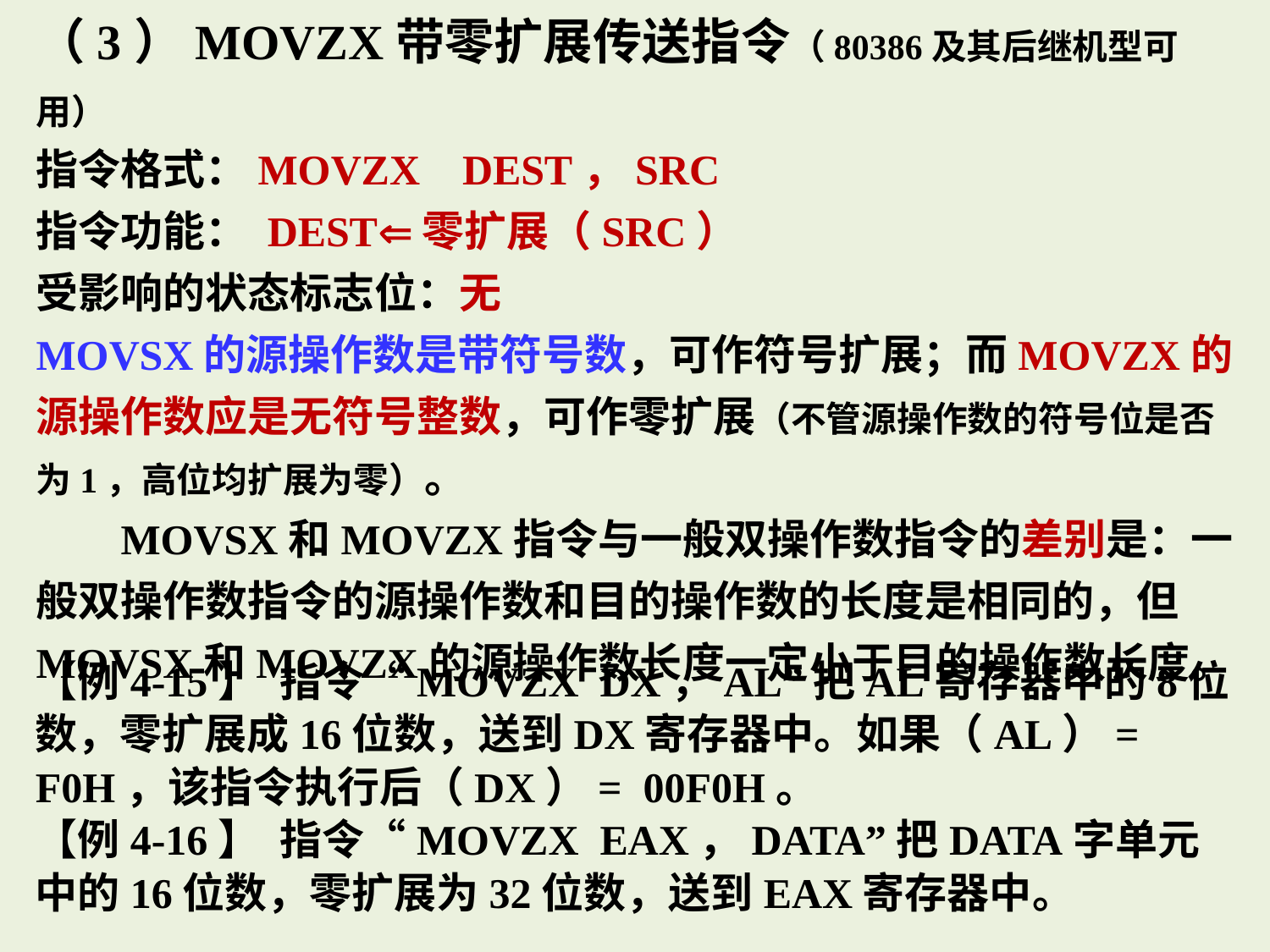

（3）MOVZX带零扩展传送指令（80386及其后继机型可用）
指令格式：MOVZX    DEST，SRC
指令功能： DEST⇐零扩展（SRC）
受影响的状态标志位：无
MOVSX的源操作数是带符号数，可作符号扩展；而MOVZX的源操作数应是无符号整数，可作零扩展（不管源操作数的符号位是否为1，高位均扩展为零）。
        MOVSX和MOVZX指令与一般双操作数指令的差别是：一般双操作数指令的源操作数和目的操作数的长度是相同的，但MOVSX和MOVZX的源操作数长度一定小于目的操作数长度。
【例4-15】  指令“MOVZX  DX，AL”把AL寄存器中的8位数，零扩展成16位数，送到DX寄存器中。如果（AL）=  F0H，该指令执行后（DX）=  00F0H。
【例4-16】  指令“MOVZX  EAX，DATA”把DATA字单元中的16位数，零扩展为32位数，送到EAX寄存器中。
110